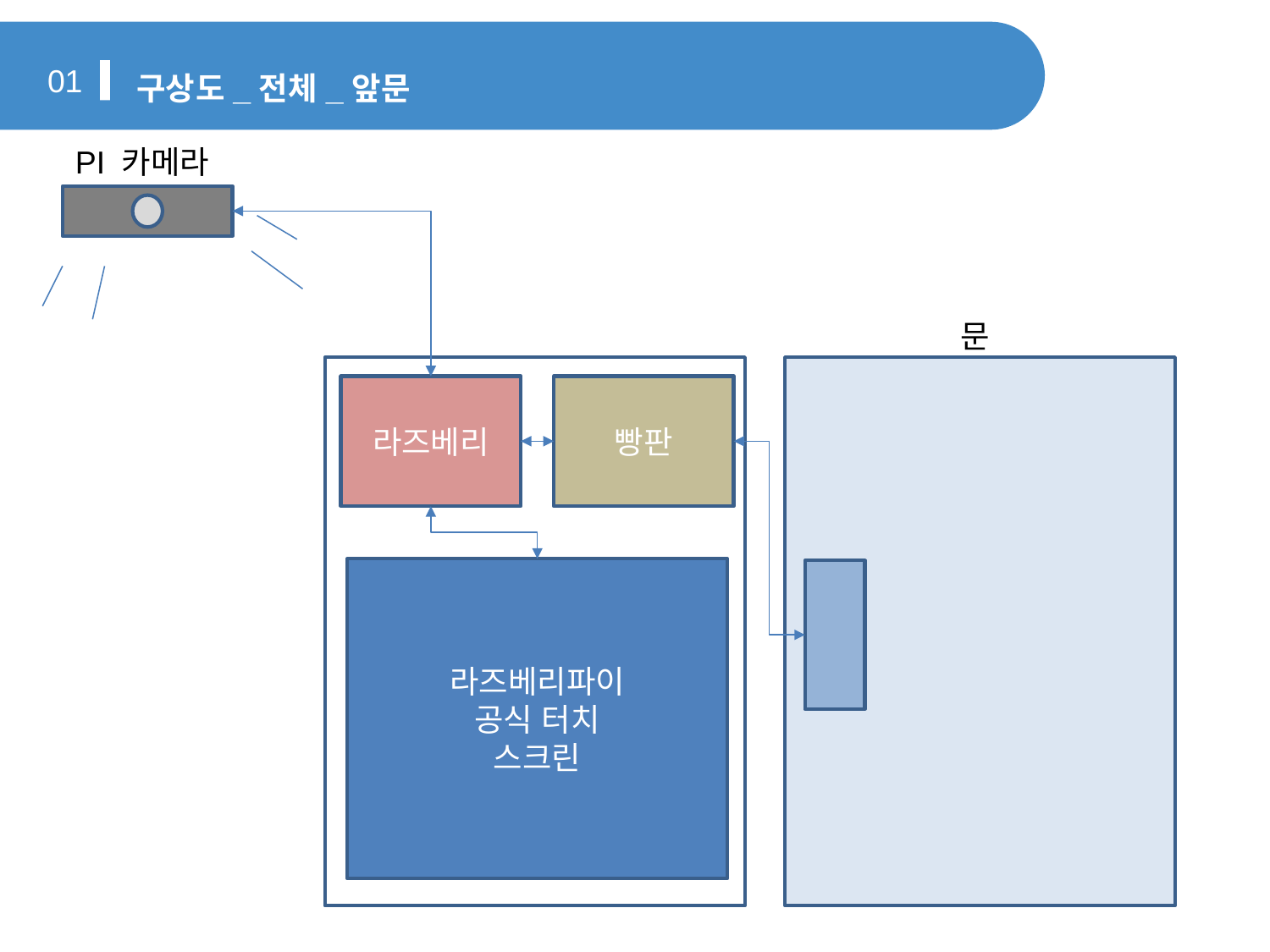

구상도_전체_앞문
01

PI 카메라

문

빵판
라즈베리
라즈베리파이
공식 터치
스크린